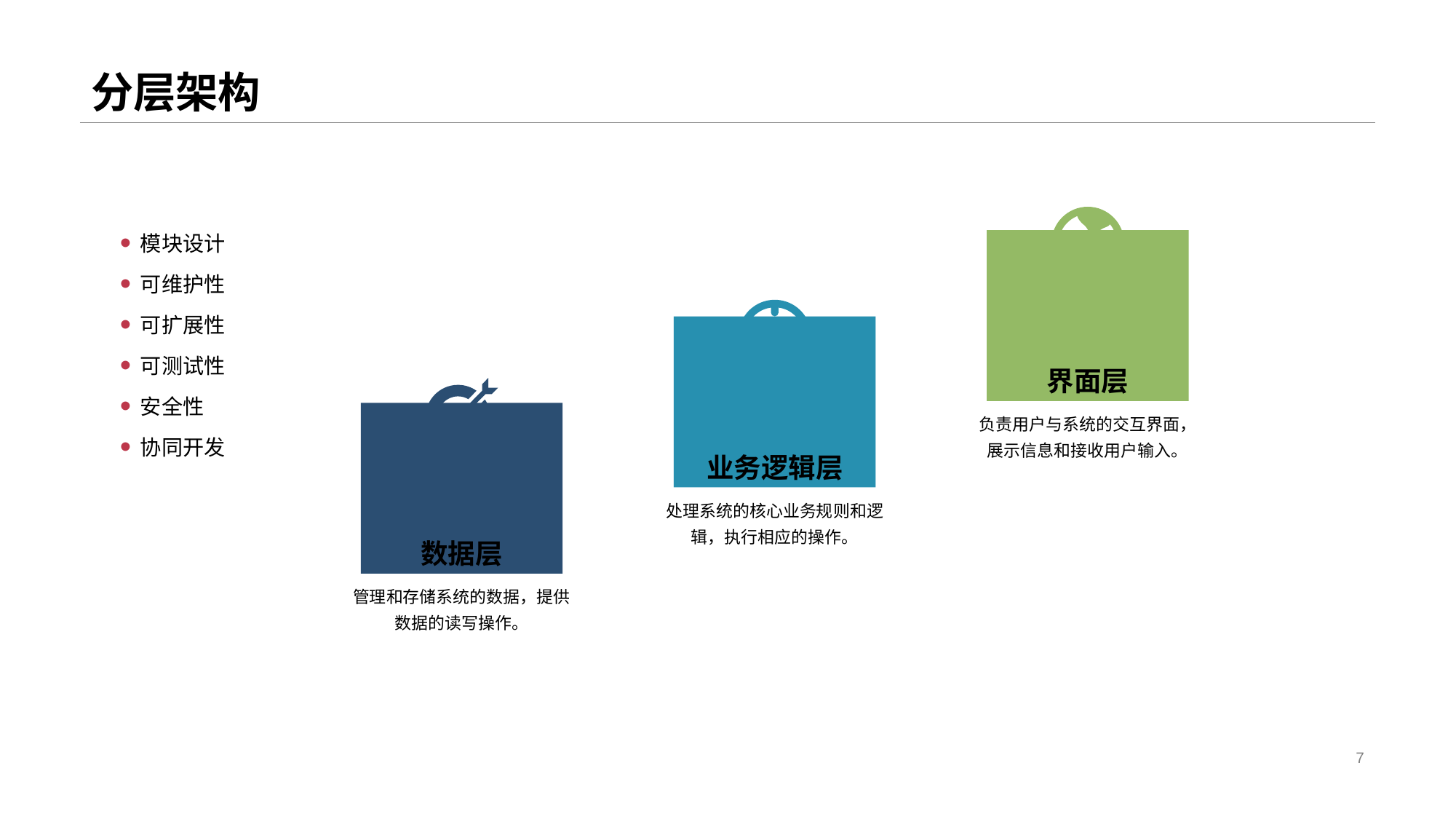

# 分层架构

界面层
负责用户与系统的交互界面，展示信息和接收用户输入。

业务逻辑层
处理系统的核心业务规则和逻辑，执行相应的操作。
数据层
管理和存储系统的数据，提供数据的读写操作。
模块设计
可维护性
可扩展性
可测试性
安全性
协同开发
7